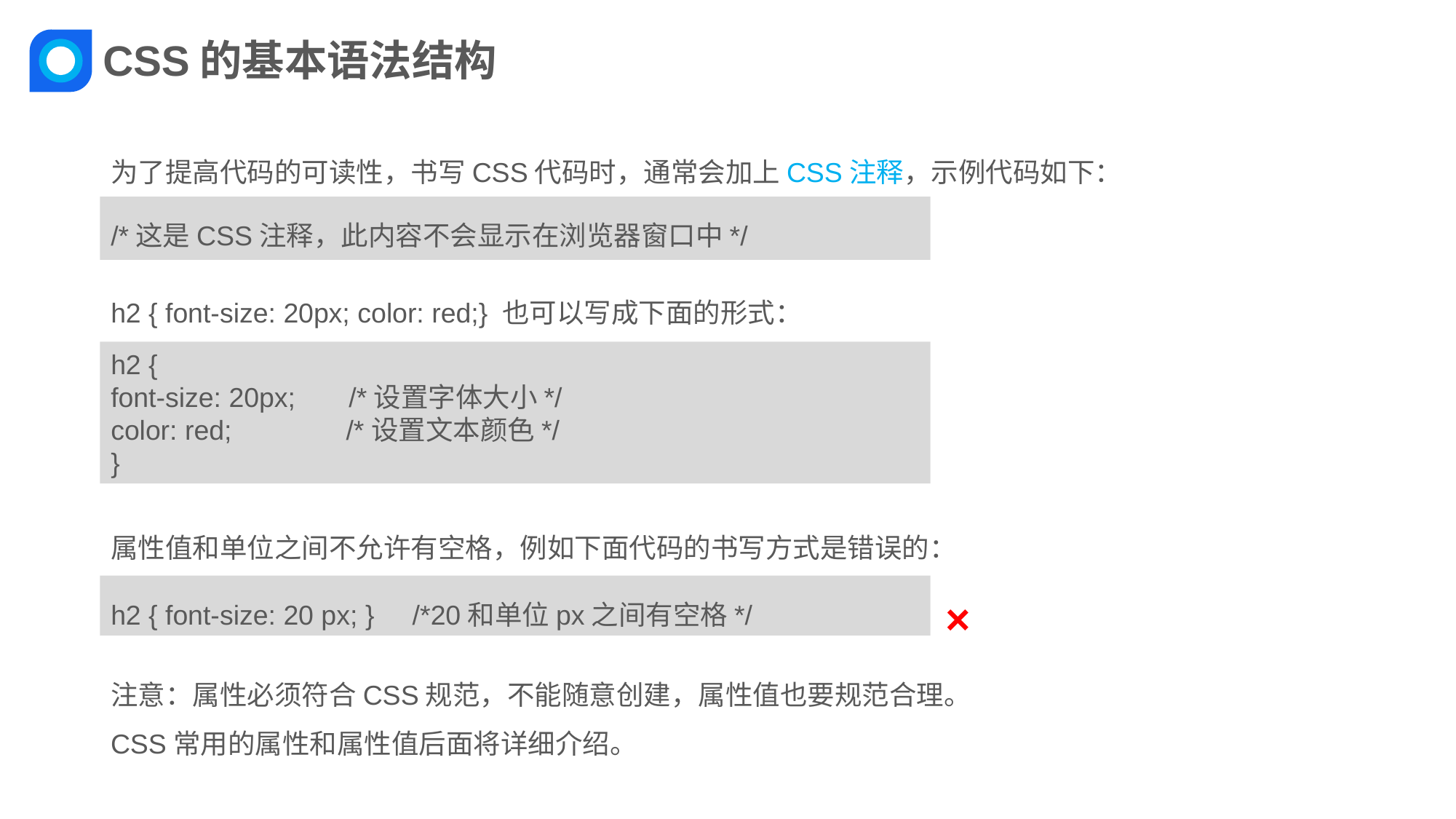

CSS的基本语法结构

为了提高代码的可读性，书写CSS代码时，通常会加上CSS注释，示例代码如下：
/*这是CSS注释，此内容不会显示在浏览器窗口中*/
h2 { font-size: 20px; color: red;} 也可以写成下面的形式：
h2 {
font-size: 20px;       /*设置字体大小*/
color: red;               /*设置文本颜色*/
}
属性值和单位之间不允许有空格，例如下面代码的书写方式是错误的：
×
h2 { font-size: 20 px; }     /*20和单位px之间有空格*/
注意：属性必须符合CSS规范，不能随意创建，属性值也要规范合理。
CSS常用的属性和属性值后面将详细介绍。